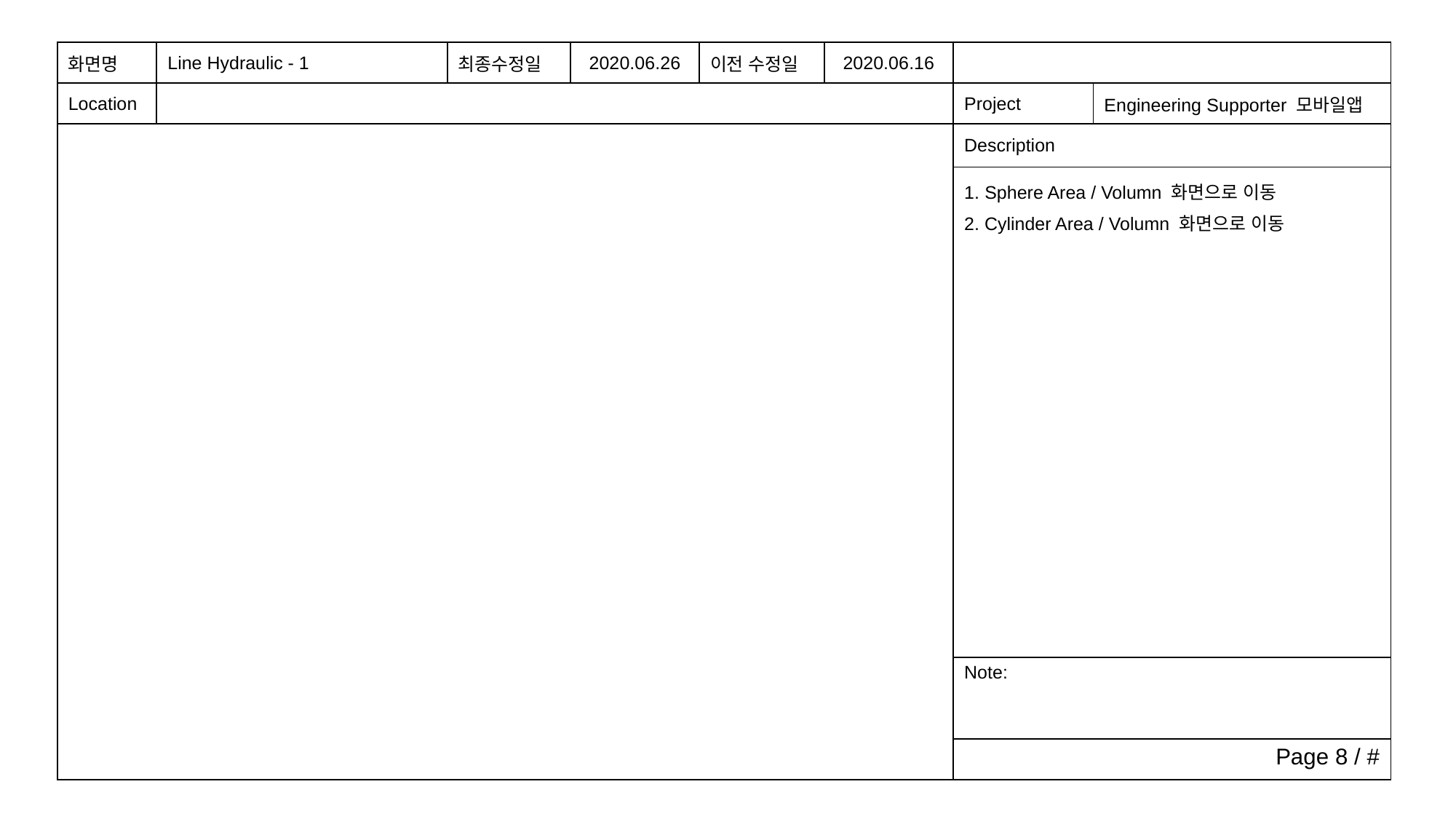

| 화면명 | Line Hydraulic - 1 | 최종수정일 | 2020.06.26 | 이전 수정일 | 2020.06.16 |  |  |
| --- | --- | --- | --- | --- | --- | --- | --- |
| Location |  |  |  |  |  | Project | Engineering Supporter 모바일앱 |
|  |  |  |  |  |  | Description |  |
|  |  |  |  |  |  | 1. Sphere Area / Volumn 화면으로 이동 2. Cylinder Area / Volumn 화면으로 이동 |  |
|  |  |  |  |  |  | Note: |  |
|  |  |  |  |  |  | Page 8 / # |  |